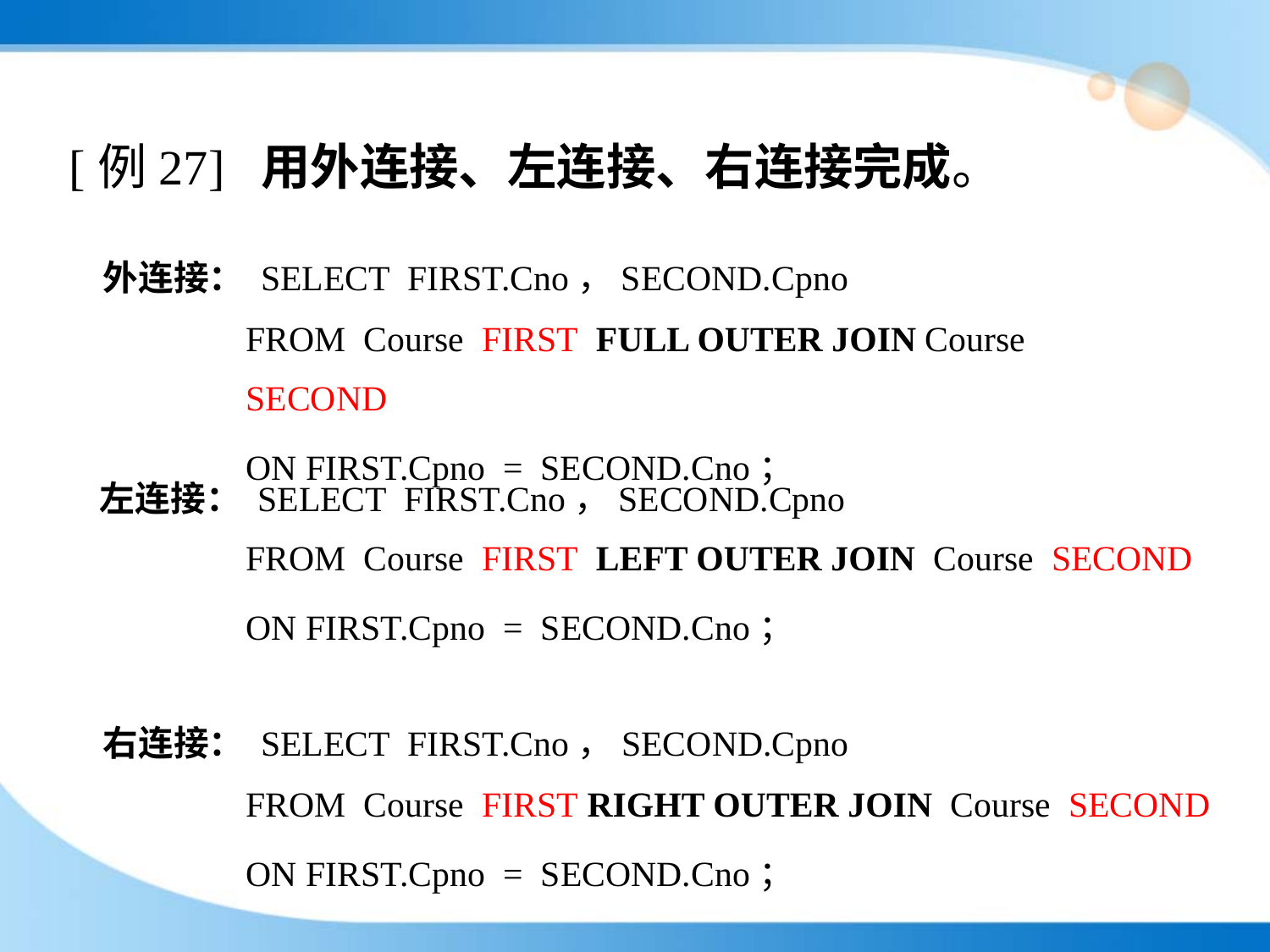

[例27]  用外连接、左连接、右连接完成。
 外连接： SELECT  FIRST.Cno，SECOND.Cpno
FROM  Course  FIRST  FULL OUTER JOIN Course  SECOND
ON FIRST.Cpno  =  SECOND.Cno；
 左连接： SELECT  FIRST.Cno，SECOND.Cpno
FROM  Course  FIRST  LEFT OUTER JOIN  Course  SECOND
ON FIRST.Cpno  =  SECOND.Cno；
 右连接： SELECT  FIRST.Cno，SECOND.Cpno
FROM  Course  FIRST RIGHT OUTER JOIN  Course  SECOND
ON FIRST.Cpno  =  SECOND.Cno；